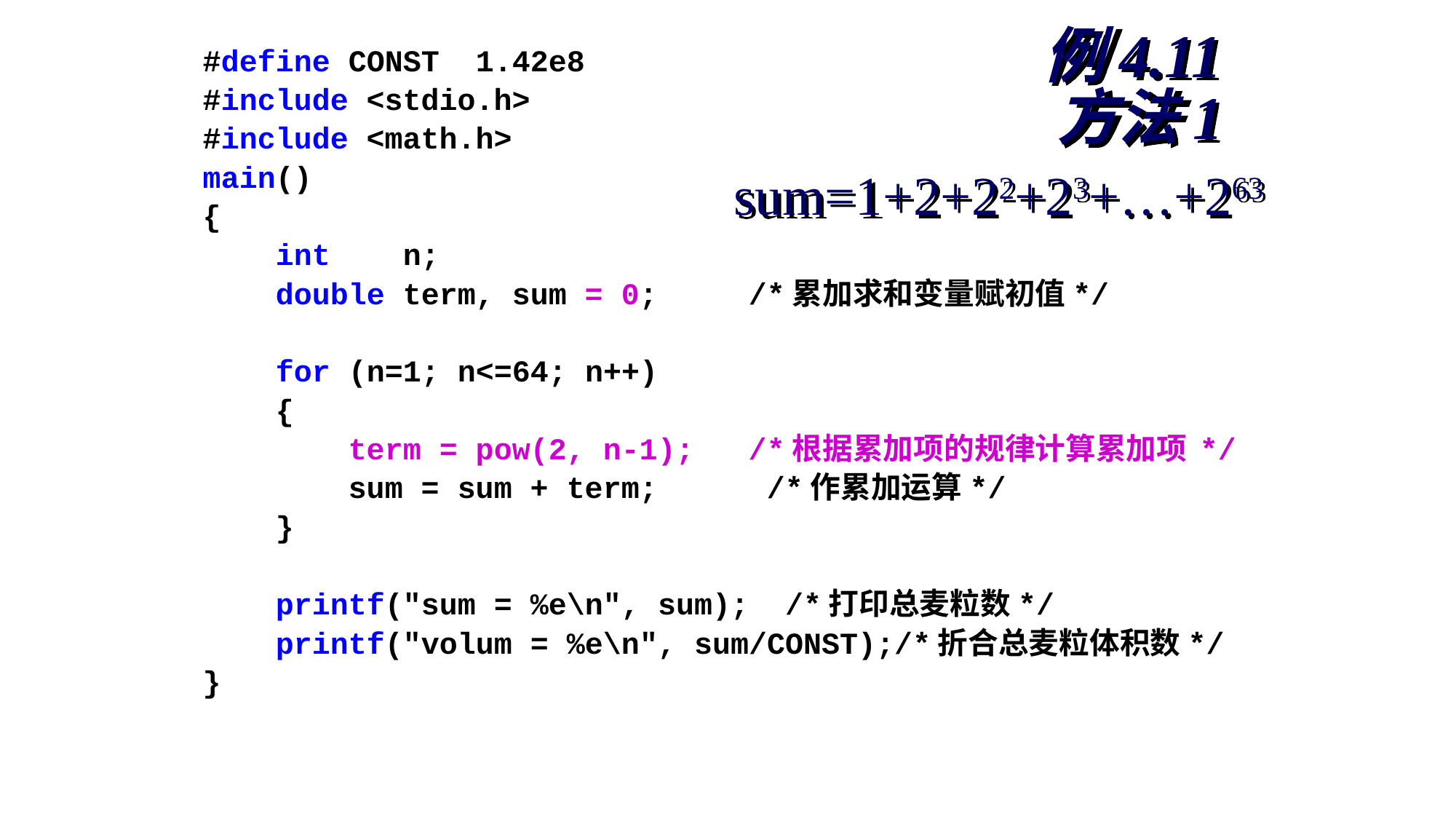

#define CONST  1.42e8
#include <stdio.h>
#include <math.h>
main()
{
    int    n;
    double term, sum = 0;     /*累加求和变量赋初值*/

    for (n=1; n<=64; n++)
    {
        term = pow(2, n-1);   /*根据累加项的规律计算累加项 */
        sum = sum + term;      /*作累加运算*/
    }

    printf("sum = %e\n", sum);  /*打印总麦粒数*/
    printf("volum = %e\n", sum/CONST);/*折合总麦粒体积数*/
}
# 例4.11方法1
sum=1+2+22+23+…+263